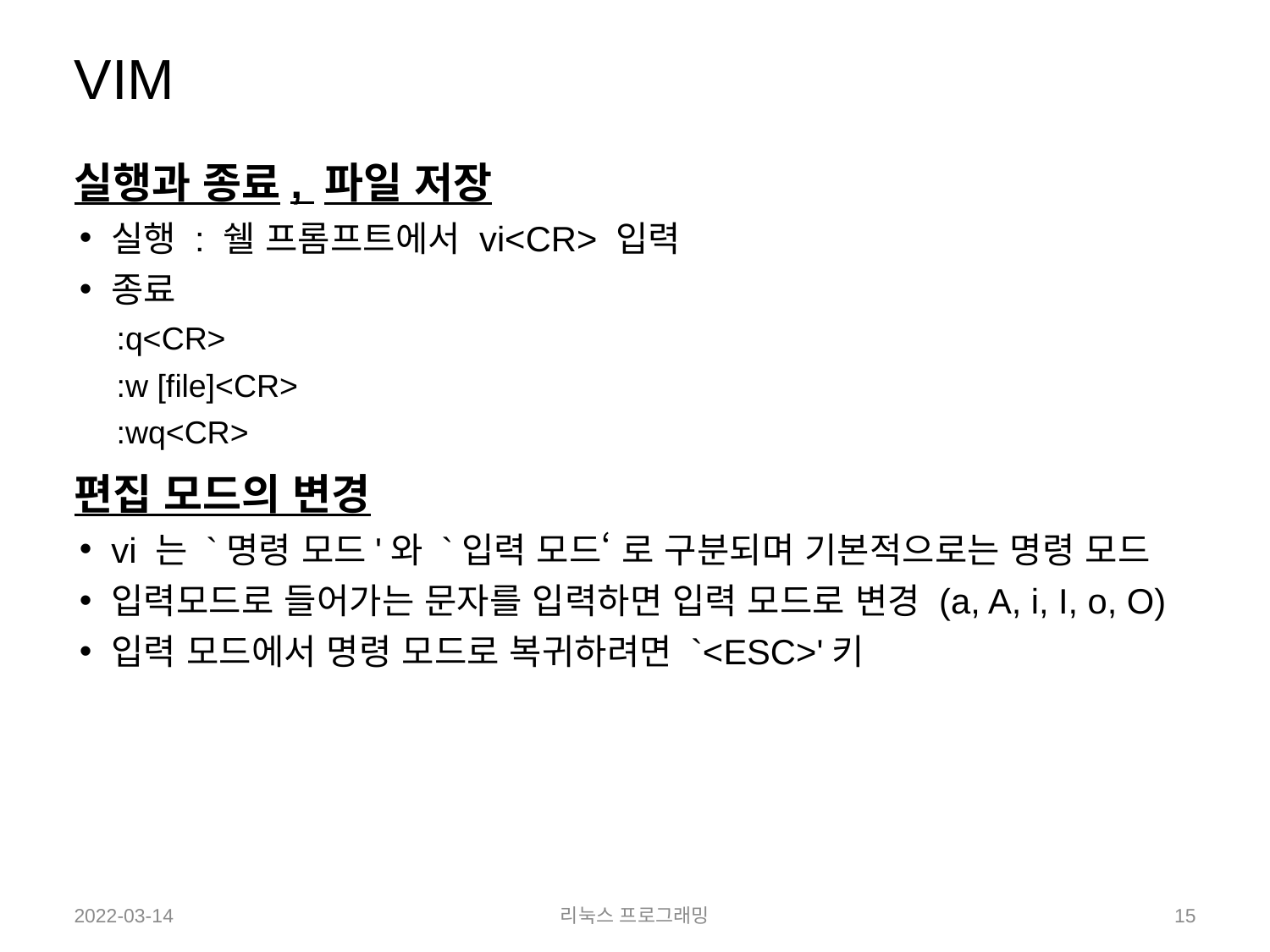

# VIM
실행과 종료, 파일 저장
실행 : 쉘 프롬프트에서 vi<CR> 입력
종료
:q<CR>
:w [file]<CR>
:wq<CR>
편집 모드의 변경
vi 는 `명령 모드'와 `입력 모드‘ 로 구분되며 기본적으로는 명령 모드
입력모드로 들어가는 문자를 입력하면 입력 모드로 변경 (a, A, i, I, o, O)
입력 모드에서 명령 모드로 복귀하려면 `<ESC>'키
2022-03-14
리눅스 프로그래밍
15